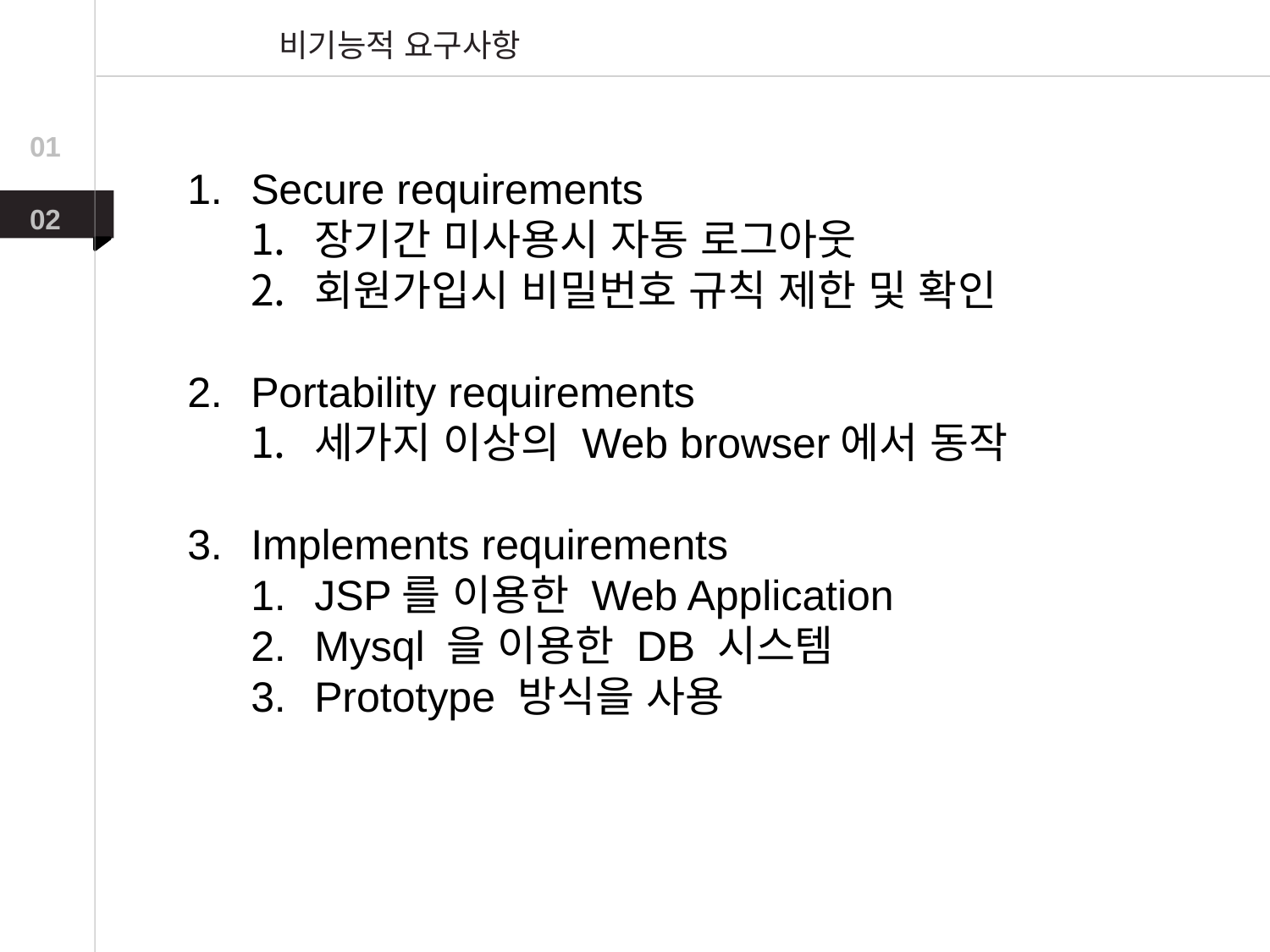

비기능적 요구사항
01
Secure requirements
장기간 미사용시 자동 로그아웃
회원가입시 비밀번호 규칙 제한 및 확인

Portability requirements
세가지 이상의 Web browser에서 동작

Implements requirements
JSP를 이용한 Web Application
Mysql 을 이용한 DB 시스템
Prototype 방식을 사용

02